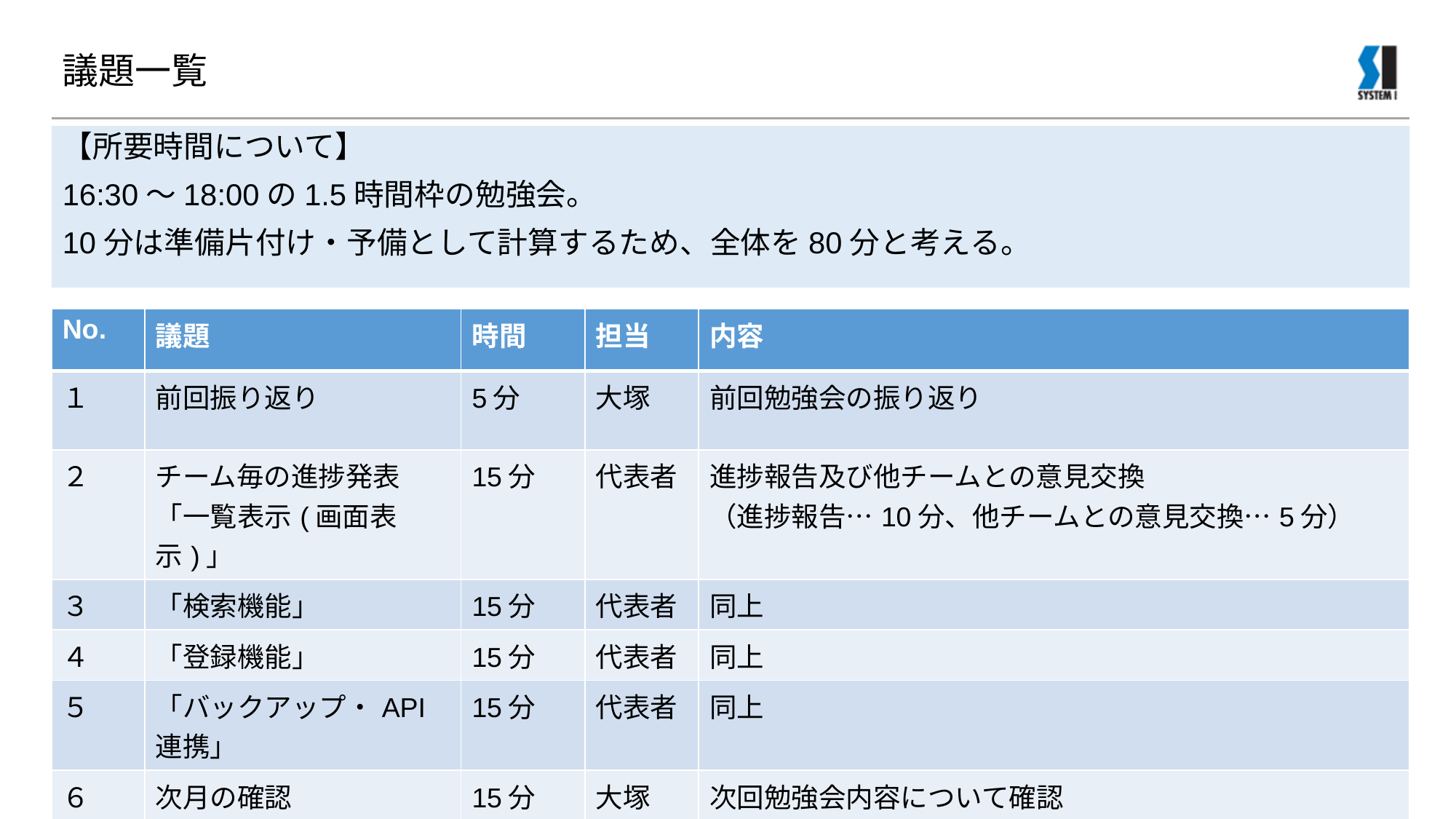

# 議題一覧
【所要時間について】
16:30～18:00の1.5時間枠の勉強会。
10分は準備片付け・予備として計算するため、全体を80分と考える。
| No. | 議題 | 時間 | 担当 | 内容 |
| --- | --- | --- | --- | --- |
| １ | 前回振り返り | 5分 | 大塚 | 前回勉強会の振り返り |
| ２ | チーム毎の進捗発表 「一覧表示(画面表示)」 | 15分 | 代表者 | 進捗報告及び他チームとの意見交換 （進捗報告…10分、他チームとの意見交換…5分） |
| ３ | 「検索機能」 | 15分 | 代表者 | 同上 |
| ４ | 「登録機能」 | 15分 | 代表者 | 同上 |
| ５ | 「バックアップ・API連携」 | 15分 | 代表者 | 同上 |
| ６ | 次月の確認 | 15分 | 大塚 | 次回勉強会内容について確認 （次回司会・課題まとめetc…） |